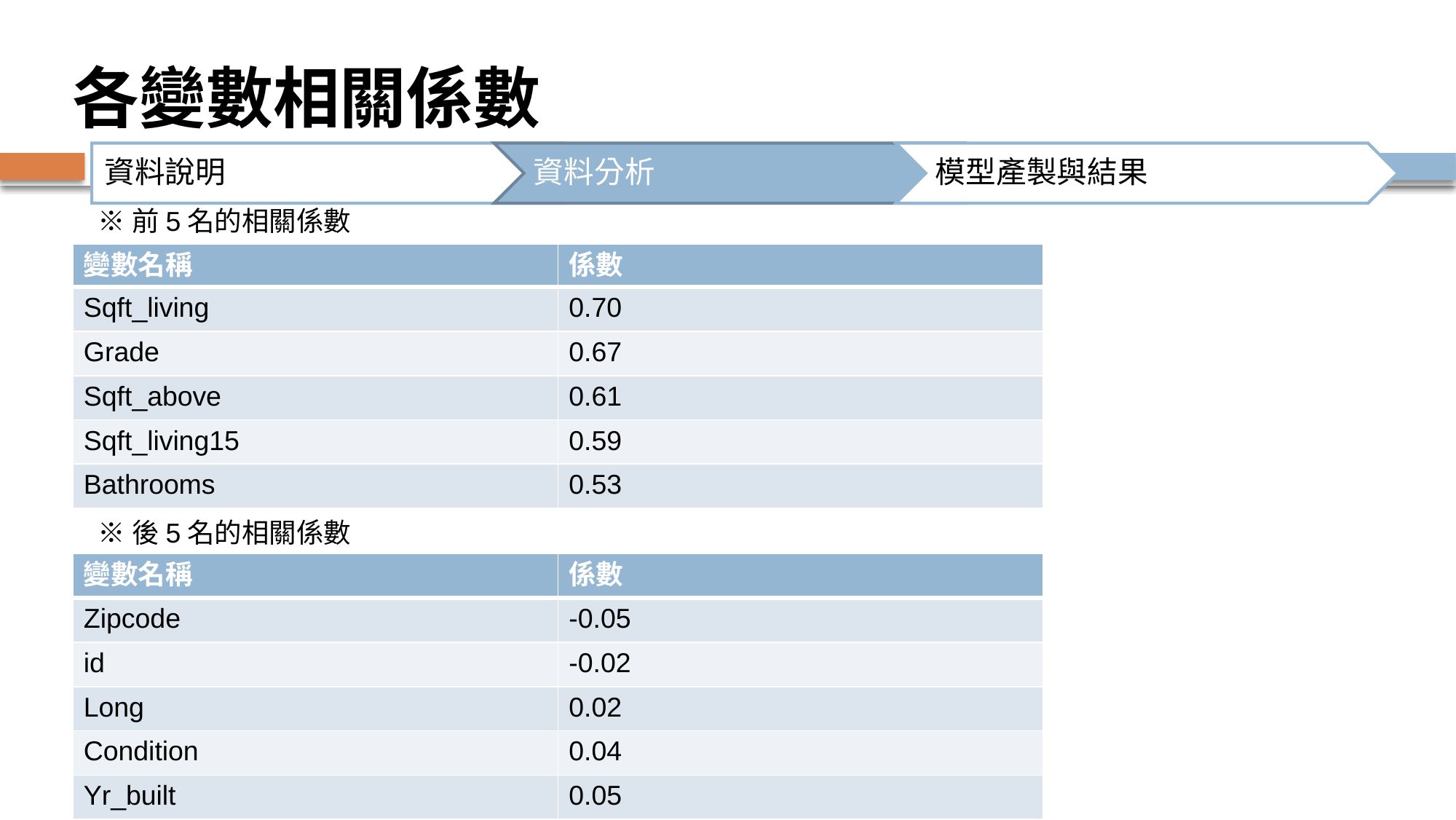

# 各變數相關係數
資料說明
資料分析
模型產製與結果
※前5名的相關係數
| 變數名稱 | 係數 |
| --- | --- |
| Sqft\_living | 0.70 |
| Grade | 0.67 |
| Sqft\_above | 0.61 |
| Sqft\_living15 | 0.59 |
| Bathrooms | 0.53 |
※後5名的相關係數
| 變數名稱 | 係數 |
| --- | --- |
| Zipcode | -0.05 |
| id | -0.02 |
| Long | 0.02 |
| Condition | 0.04 |
| Yr\_built | 0.05 |